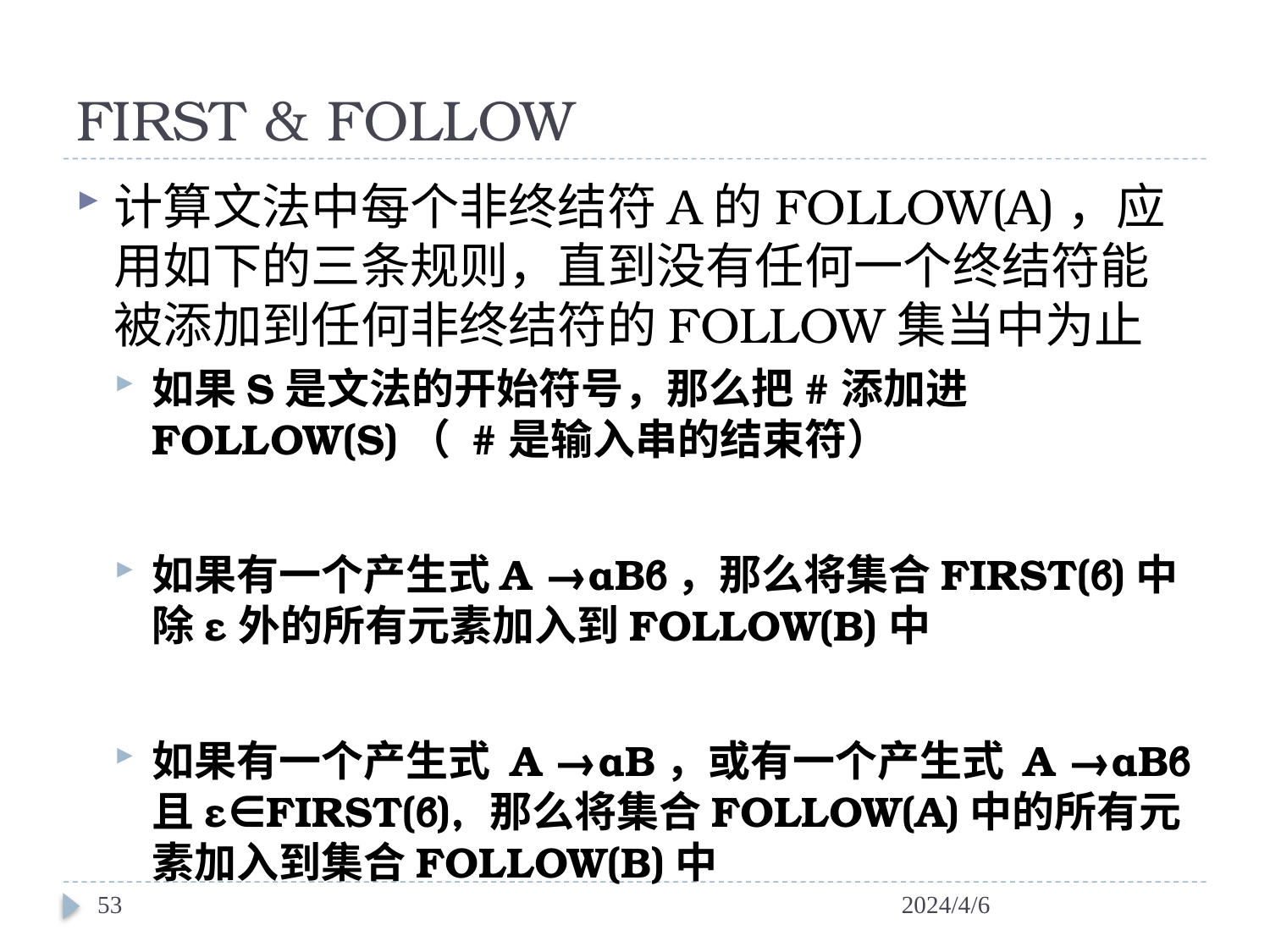

# FIRST & FOLLOW
计算文法中每个非终结符A的FOLLOW(A)，应用如下的三条规则，直到没有任何一个终结符能被添加到任何非终结符的FOLLOW集当中为止
如果S是文法的开始符号，那么把#添加进FOLLOW(S)（ #是输入串的结束符）

如果有一个产生式A →αBβ，那么将集合FIRST(β)中除ε外的所有元素加入到FOLLOW(B)中

如果有一个产生式 A →αB，或有一个产生式 A →αBβ且ε∈FIRST(β), 那么将集合FOLLOW(A)中的所有元素加入到集合FOLLOW(B)中

53
2024/4/6